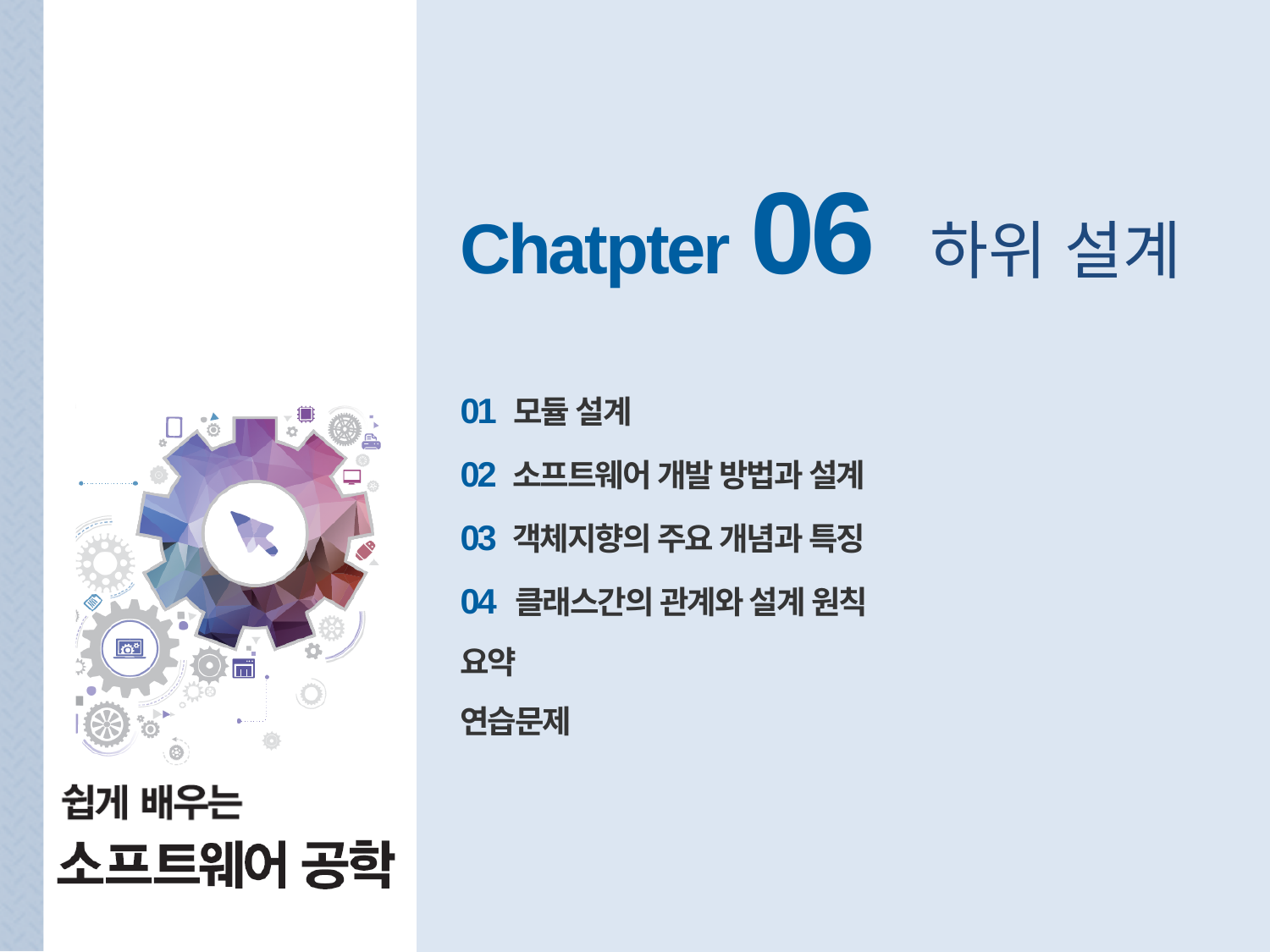

Chatpter 06 하위 설계
01 모듈 설계
02 소프트웨어 개발 방법과 설계
03 객체지향의 주요 개념과 특징
04 클래스간의 관계와 설계 원칙
요약
연습문제